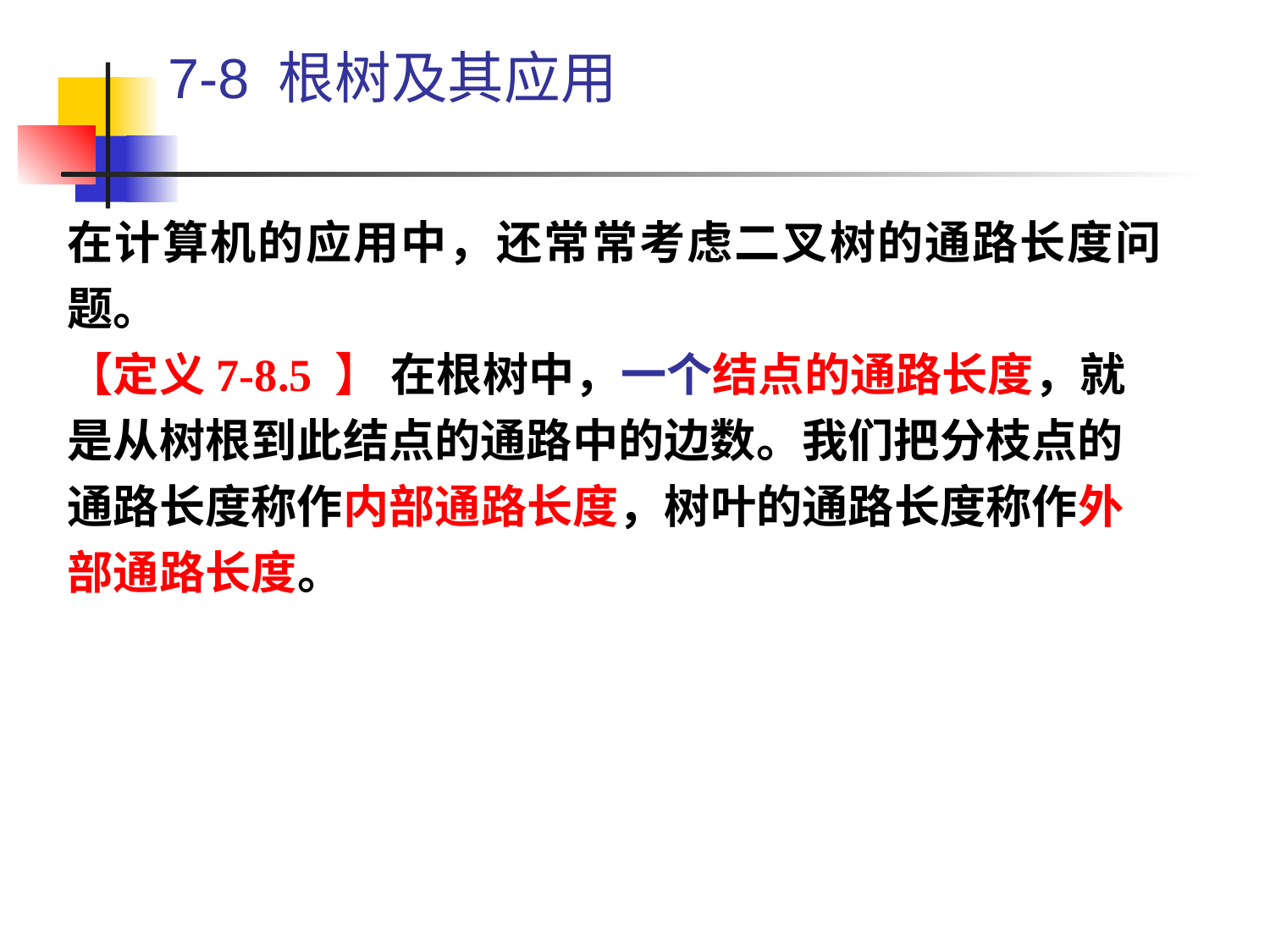

# 7-8 根树及其应用
在计算机的应用中，还常常考虑二叉树的通路长度问题。
【定义7-8.5 】 在根树中，一个结点的通路长度，就是从树根到此结点的通路中的边数。我们把分枝点的通路长度称作内部通路长度，树叶的通路长度称作外部通路长度。